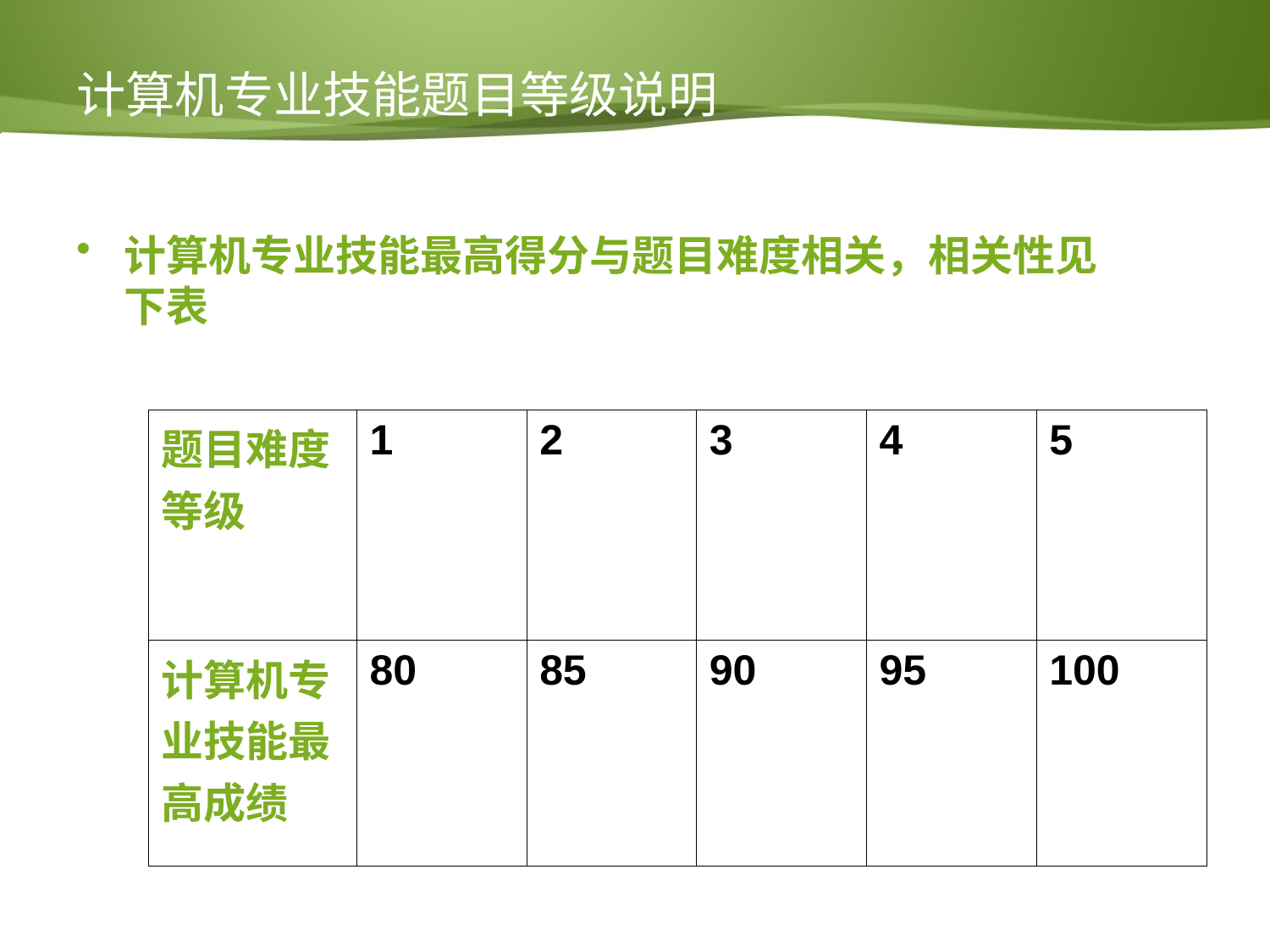

计算机专业技能题目等级说明
计算机专业技能最高得分与题目难度相关，相关性见下表
| 题目难度等级 | 1 | 2 | 3 | 4 | 5 |
| --- | --- | --- | --- | --- | --- |
| 计算机专业技能最高成绩 | 80 | 85 | 90 | 95 | 100 |